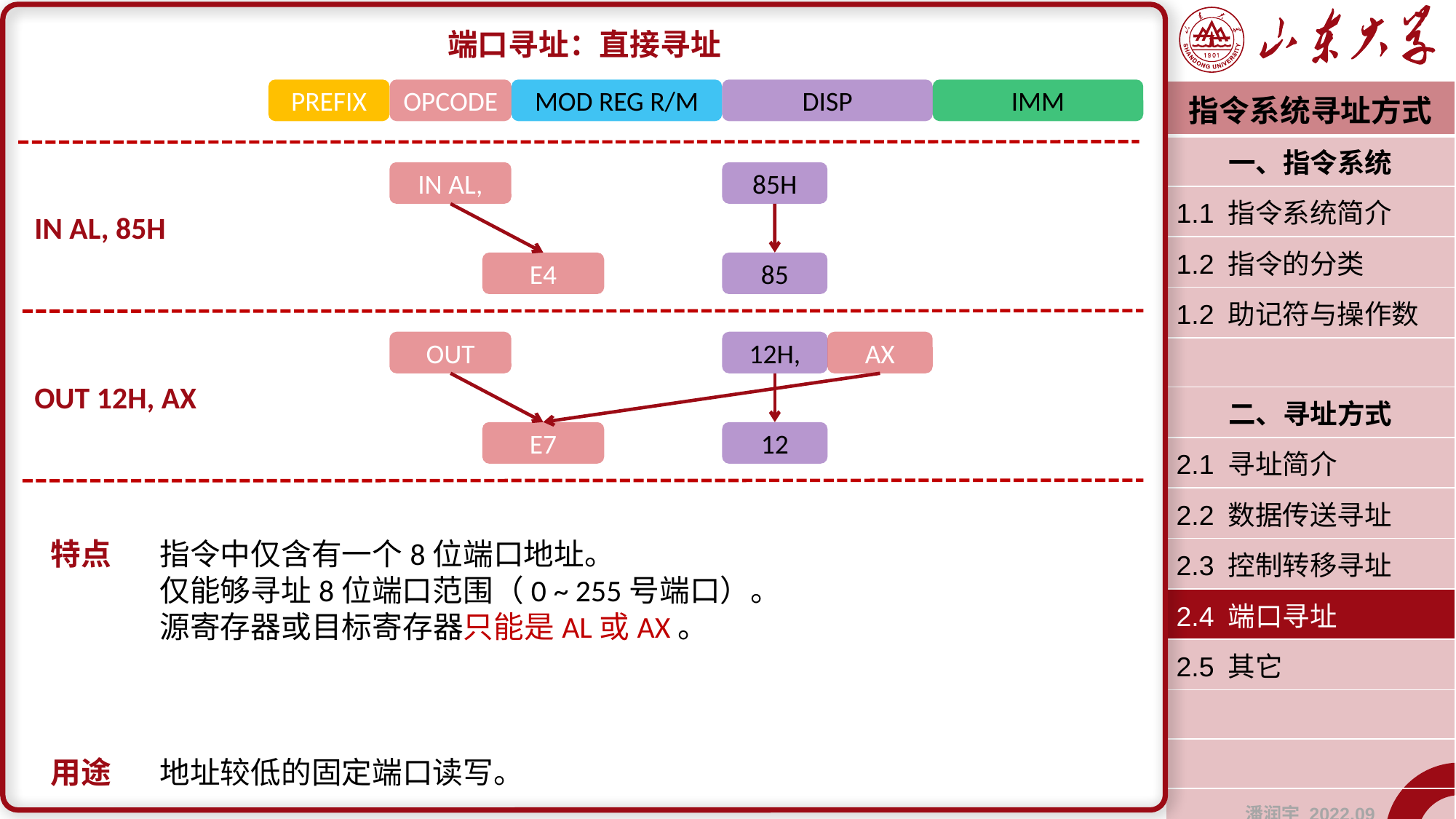

端口寻址：直接寻址

特点	指令中仅含有一个8位端口地址。
	仅能够寻址8位端口范围（0 ~ 255号端口）。
	源寄存器或目标寄存器只能是AL或AX。

用途	地址较低的固定端口读写。
PREFIX
OPCODE
MOD REG R/M
DISP
IMM
| 指令系统寻址方式 |
| --- |
| 一、指令系统 |
| 1.1 指令系统简介 |
| 1.2 指令的分类 |
| 1.2 助记符与操作数 |
|  |
| 二、寻址方式 |
| 2.1 寻址简介 |
| 2.2 数据传送寻址 |
| 2.3 控制转移寻址 |
| 2.4 端口寻址 |
| 2.5 其它 |
|  |
|  |
| 潘润宇 2022.09 |
IN AL,
85H
IN AL, 85H
E4
85
OUT
12H,
AX
OUT 12H, AX
E7
12